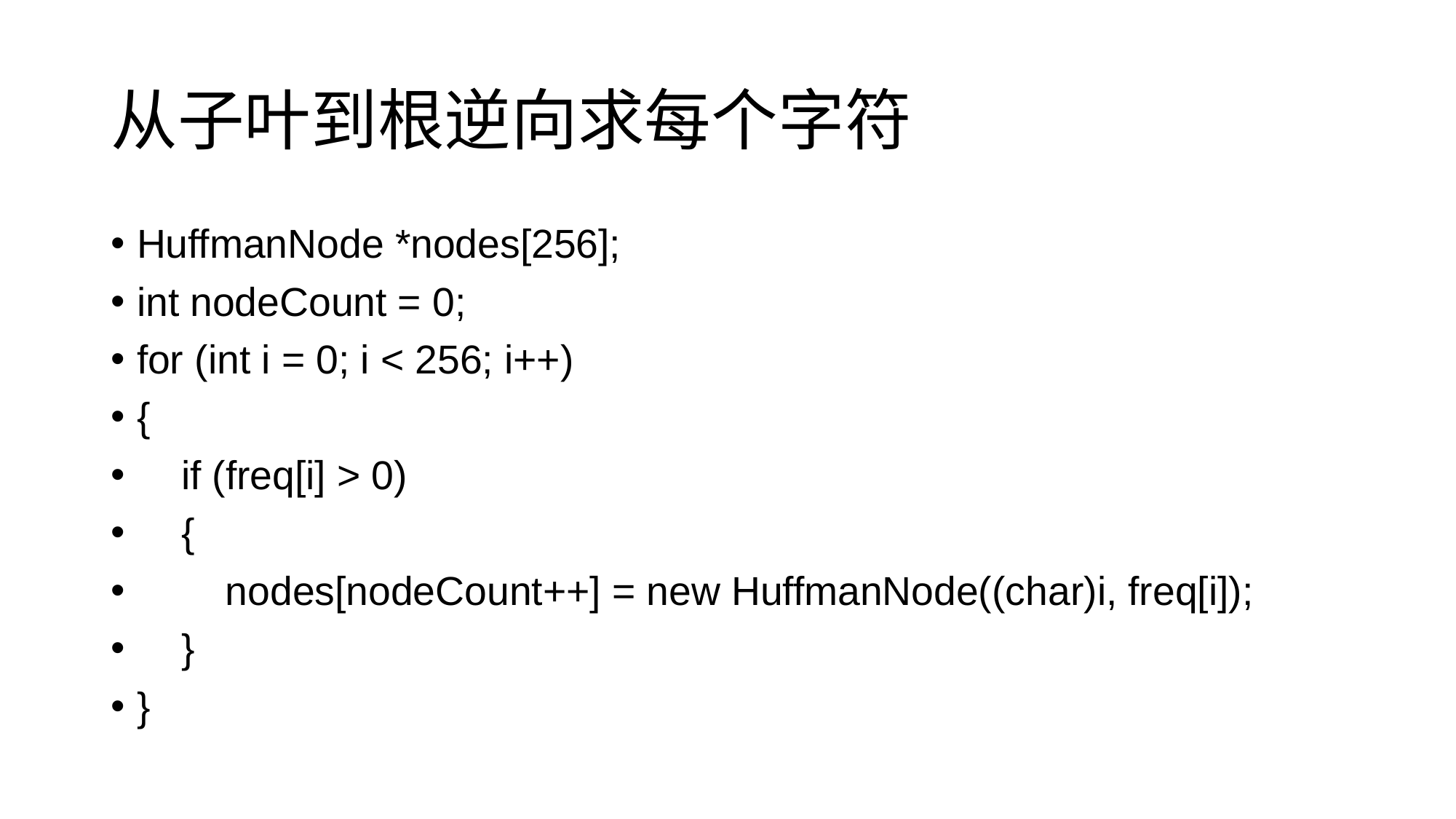

# 从子叶到根逆向求每个字符
HuffmanNode *nodes[256];
int nodeCount = 0;
for (int i = 0; i < 256; i++)
{
    if (freq[i] > 0)
    {
        nodes[nodeCount++] = new HuffmanNode((char)i, freq[i]);
    }
}